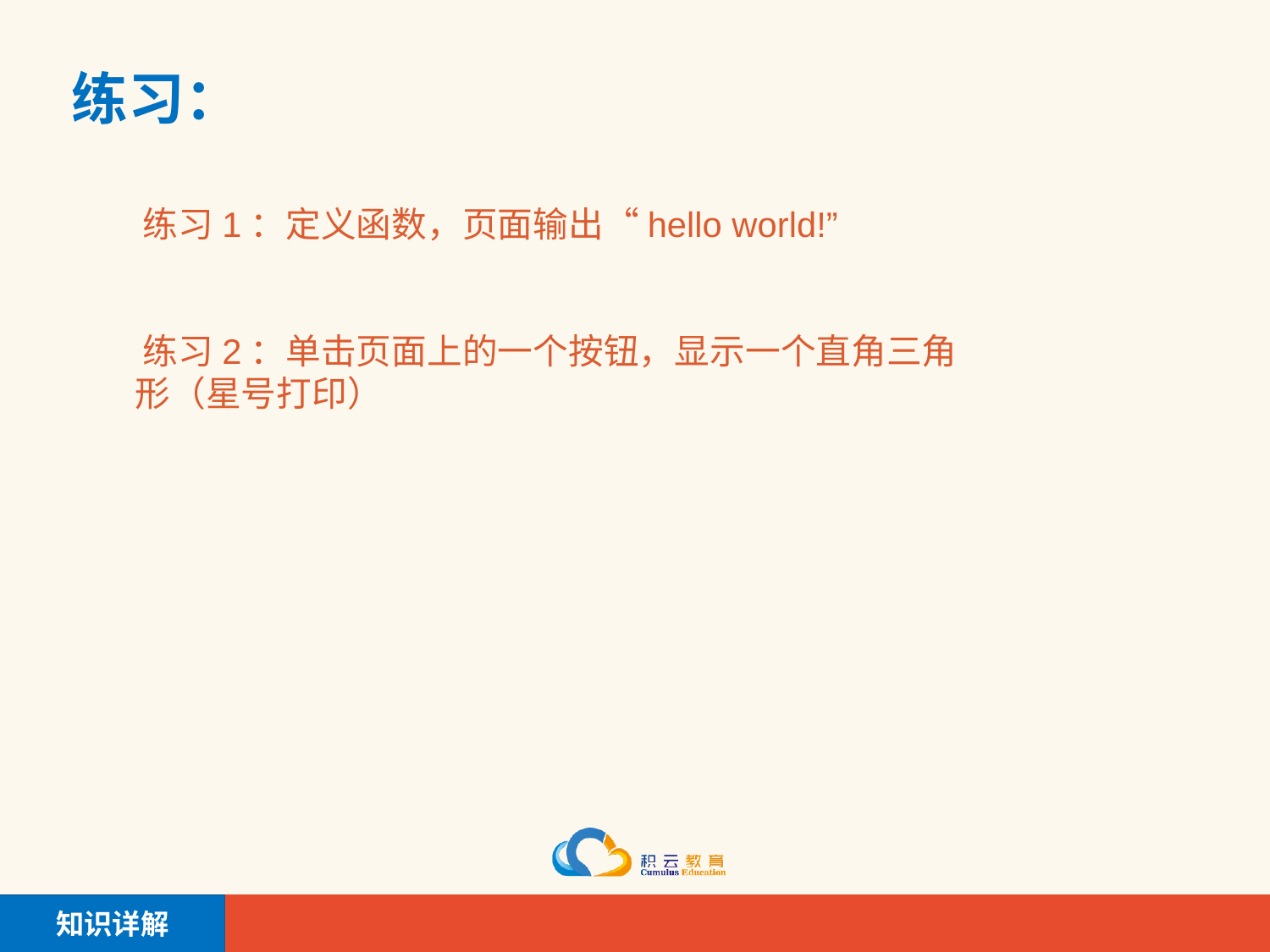

# 练习：
练习1：定义函数，页面输出“hello world!”

练习2：单击页面上的一个按钮，显示一个直角三角形（星号打印）